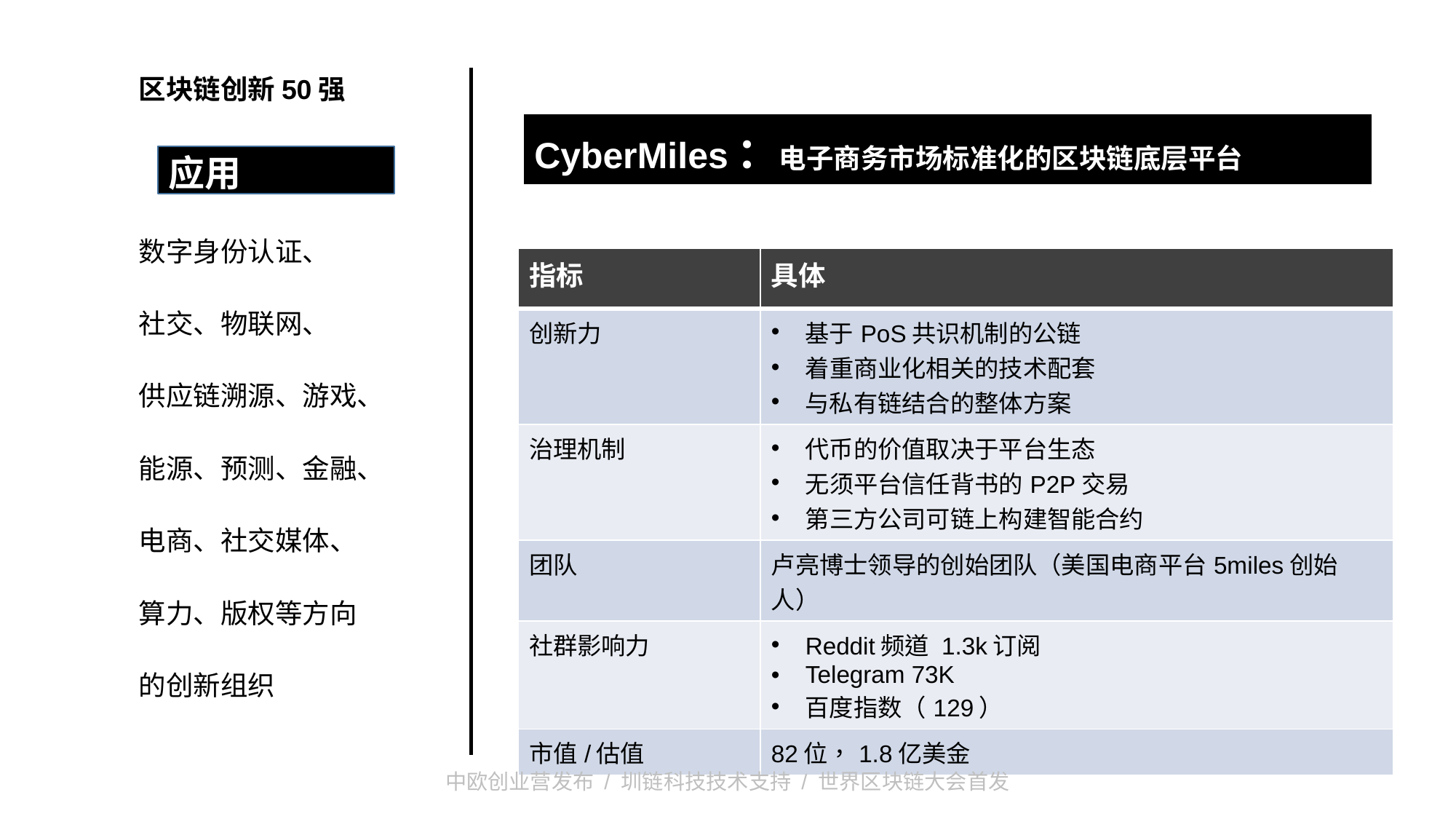

区块链创新50强
| CyberMiles：电子商务市场标准化的区块链底层平台 |
| --- |
|  |
应用
数字身份认证、
社交、物联网、
供应链溯源、游戏、
能源、预测、金融、
电商、社交媒体、
算力、版权等方向
的创新组织
| 指标 | 具体 |
| --- | --- |
| 创新力 | 基于PoS共识机制的公链 着重商业化相关的技术配套 与私有链结合的整体方案 |
| 治理机制 | 代币的价值取决于平台生态 无须平台信任背书的P2P交易 第三方公司可链上构建智能合约 |
| 团队 | 卢亮博士领导的创始团队（美国电商平台5miles创始人） |
| 社群影响力 | Reddit频道 1.3k订阅 Telegram 73K 百度指数（129） |
| 市值/估值 | 82位，1.8亿美金 |
中欧创业营发布 / 圳链科技技术支持 / 世界区块链大会首发